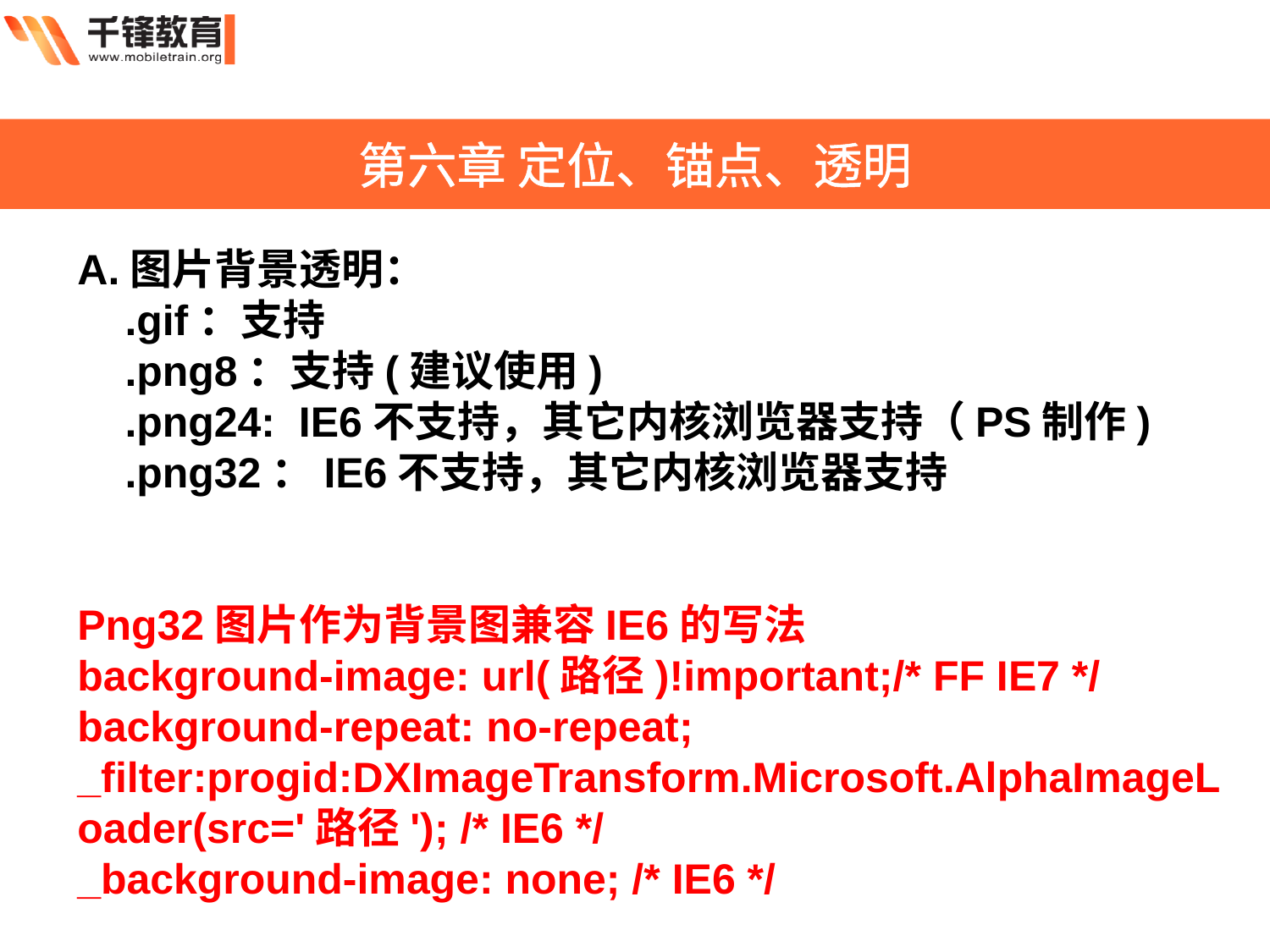

第六章 定位、锚点、透明
A.图片背景透明：
    .gif：支持
    .png8：支持(建议使用)
    .png24:  IE6不支持，其它内核浏览器支持（PS制作)
    .png32：IE6不支持，其它内核浏览器支持

Png32图片作为背景图兼容IE6的写法
background-image: url(路径)!important;/* FF IE7 */
background-repeat: no-repeat;
_filter:progid:DXImageTransform.Microsoft.AlphaImageLoader(src='路径'); /* IE6 */
_background-image: none; /* IE6 */